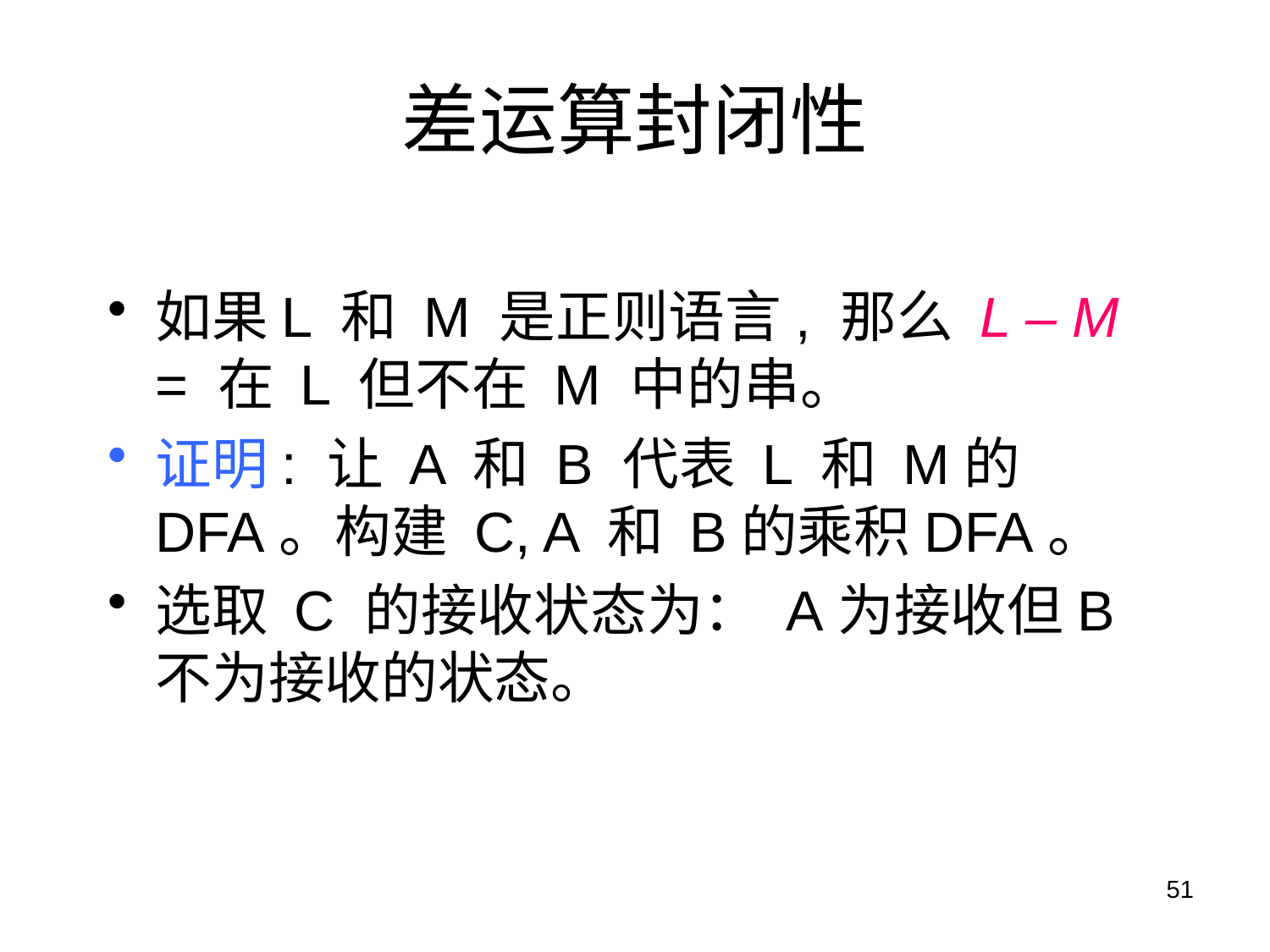

# 差运算封闭性
如果L 和 M 是正则语言, 那么 L – M  = 在 L 但不在 M 中的串。
证明: 让 A 和 B 代表 L 和 M的DFA。构建 C, A 和 B的乘积DFA。
选取 C 的接收状态为： A为接收但B不为接收的状态。
51